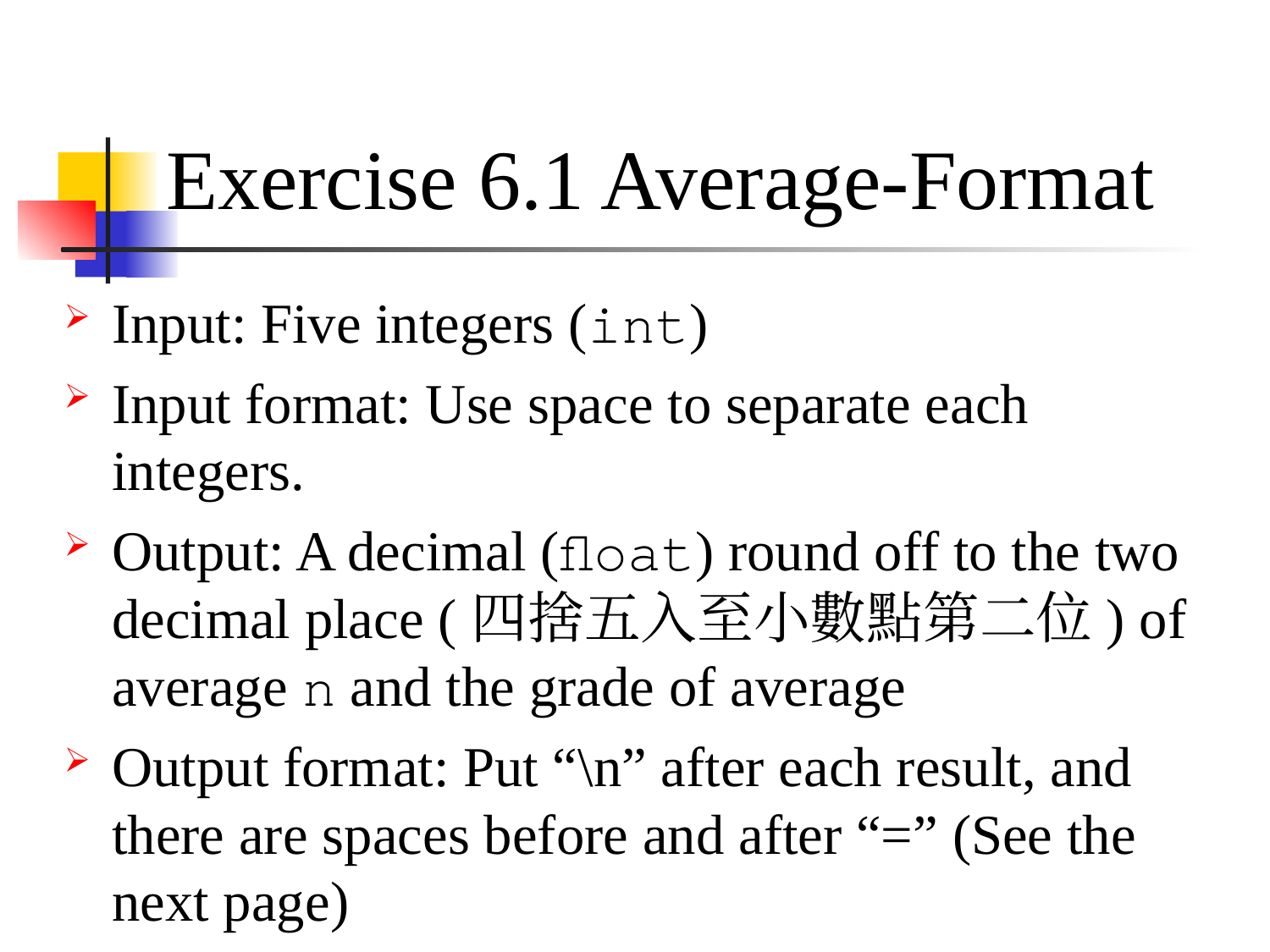

# Exercise 6.1 Average-Format
Input: Five integers (int)
Input format: Use space to separate each integers.
Output: A decimal (float) round off to the two decimal place (四捨五入至小數點第二位) of average n and the grade of average
Output format: Put “\n” after each result, and there are spaces before and after “=” (See the next page)
4